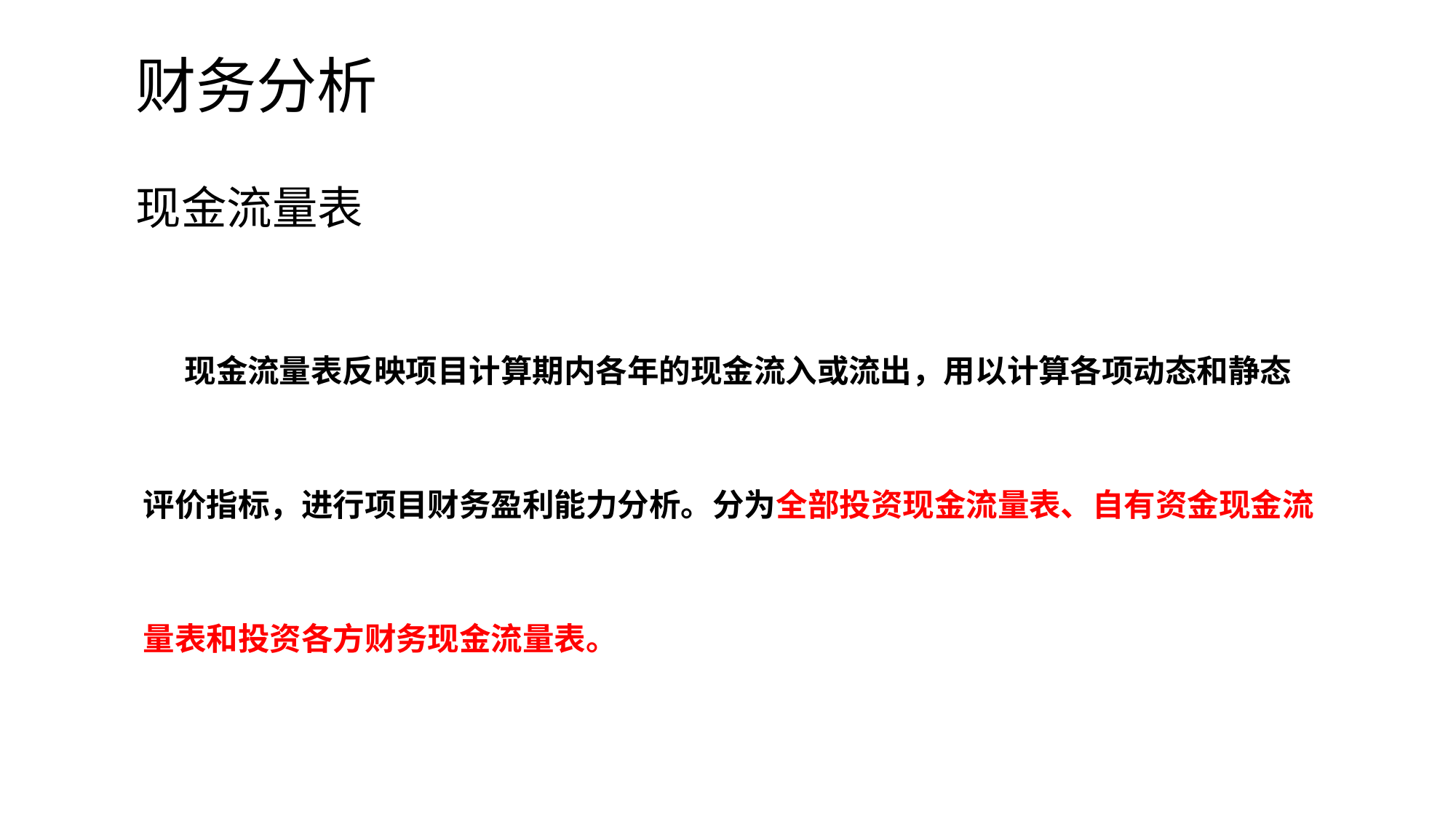

财务分析
现金流量表
    现金流量表反映项目计算期内各年的现金流入或流出，用以计算各项动态和静态评价指标，进行项目财务盈利能力分析。分为全部投资现金流量表、自有资金现金流量表和投资各方财务现金流量表。
46